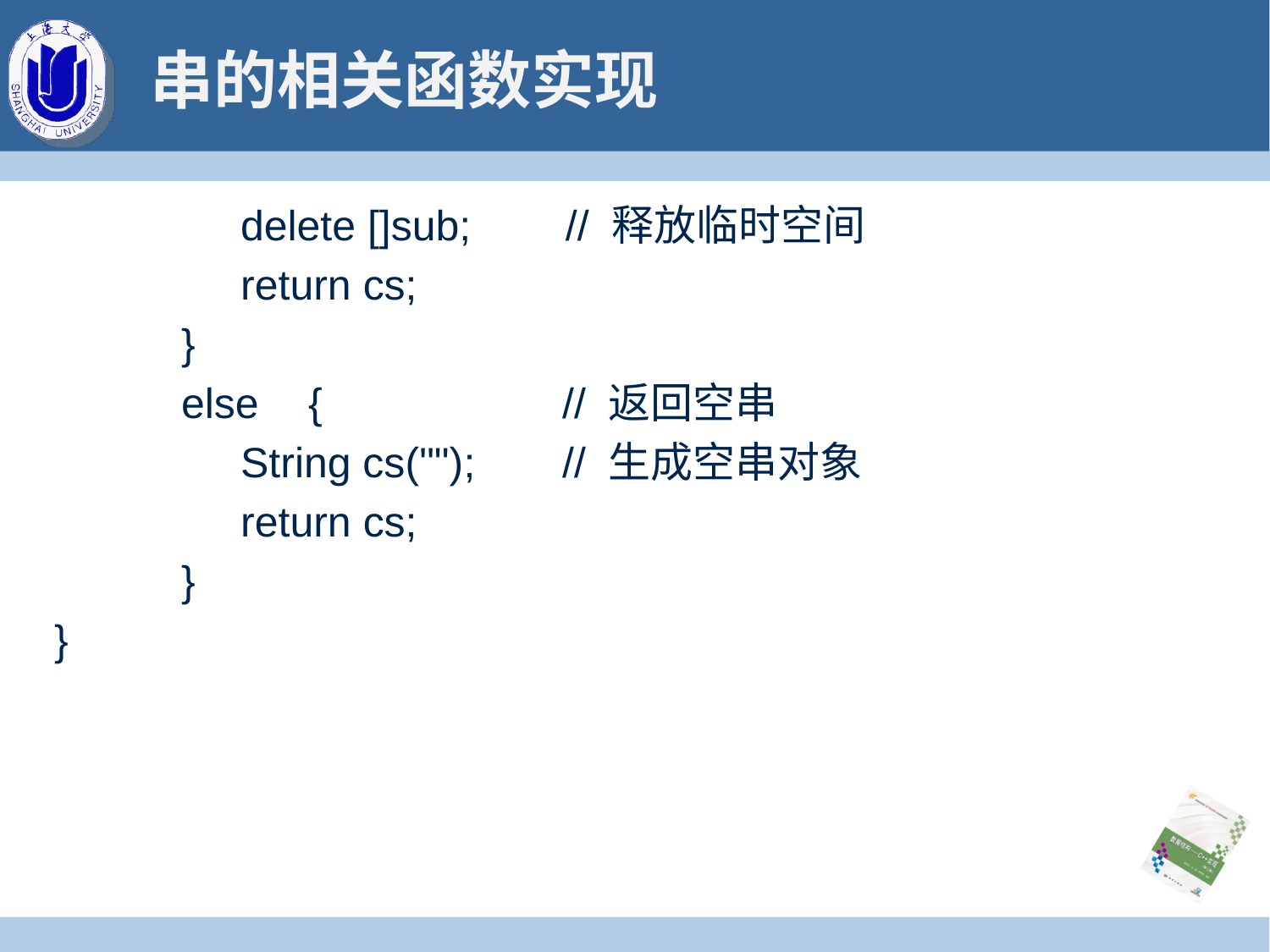

# 串的相关函数实现
	     delete []sub;        // 释放临时空间
	     return cs;
	}
	else	{		// 返回空串
	     String cs("");	// 生成空串对象
	     return cs;
	}
}